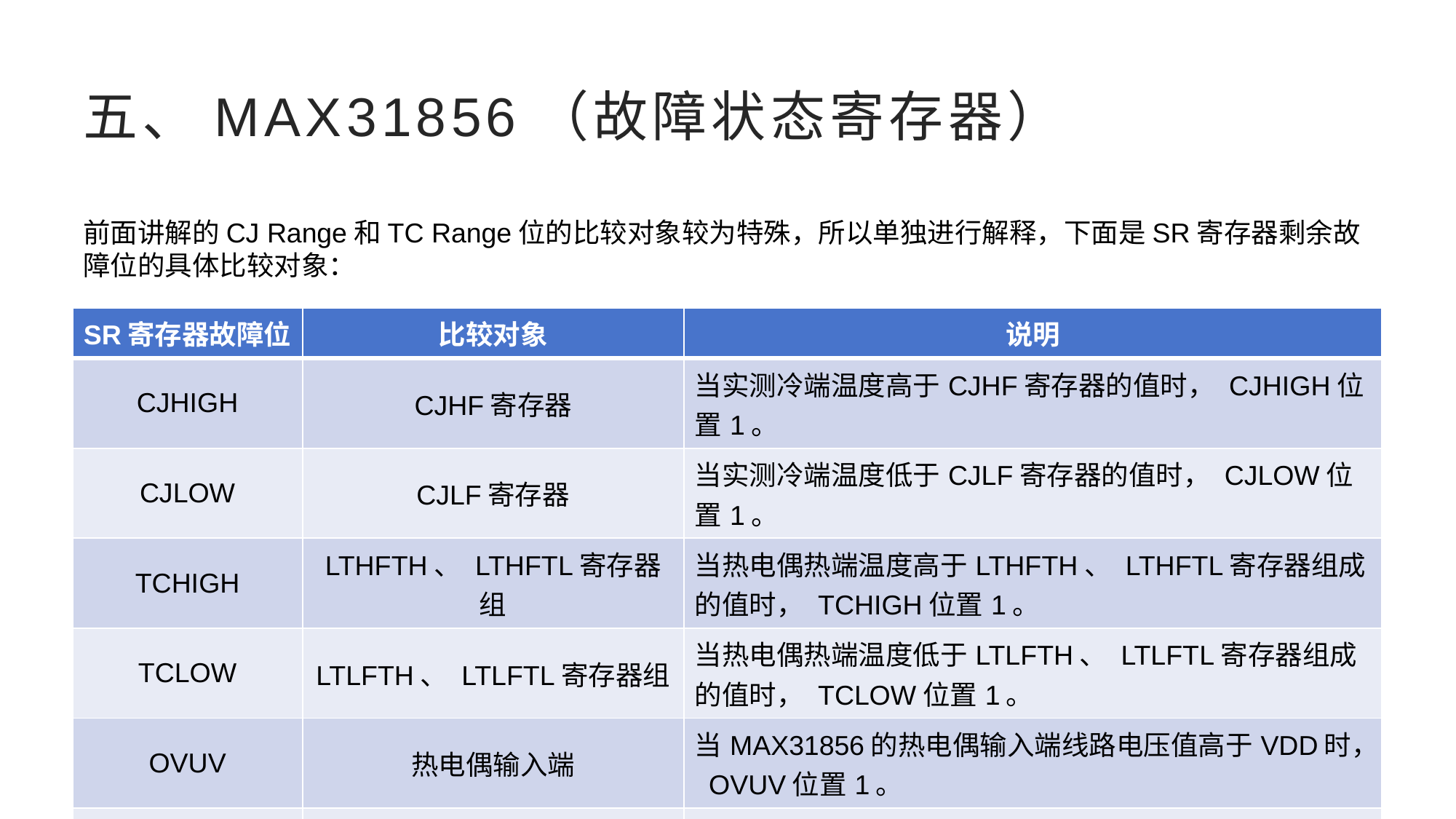

# 五、MAX31856（故障状态寄存器）
前面讲解的CJ Range和TC Range位的比较对象较为特殊，所以单独进行解释，下面是SR寄存器剩余故障位的具体比较对象：
| SR寄存器故障位 | 比较对象 | 说明 |
| --- | --- | --- |
| CJHIGH | CJHF寄存器 | 当实测冷端温度高于CJHF寄存器的值时， CJHIGH位置1。 |
| CJLOW | CJLF寄存器 | 当实测冷端温度低于CJLF寄存器的值时， CJLOW位置1。 |
| TCHIGH | LTHFTH、 LTHFTL寄存器组 | 当热电偶热端温度高于LTHFTH、 LTHFTL寄存器组成的值时， TCHIGH位置1。 |
| TCLOW | LTLFTH、 LTLFTL寄存器组 | 当热电偶热端温度低于LTLFTH、 LTLFTL寄存器组成的值时， TCLOW位置1。 |
| OVUV | 热电偶输入端 | 当MAX31856的热电偶输入端线路电压值高于VDD时， OVUV位置1。 |
| OPEN | 热电偶线缆 | 当热电偶线开路或断裂时， OPEN位置1。 |